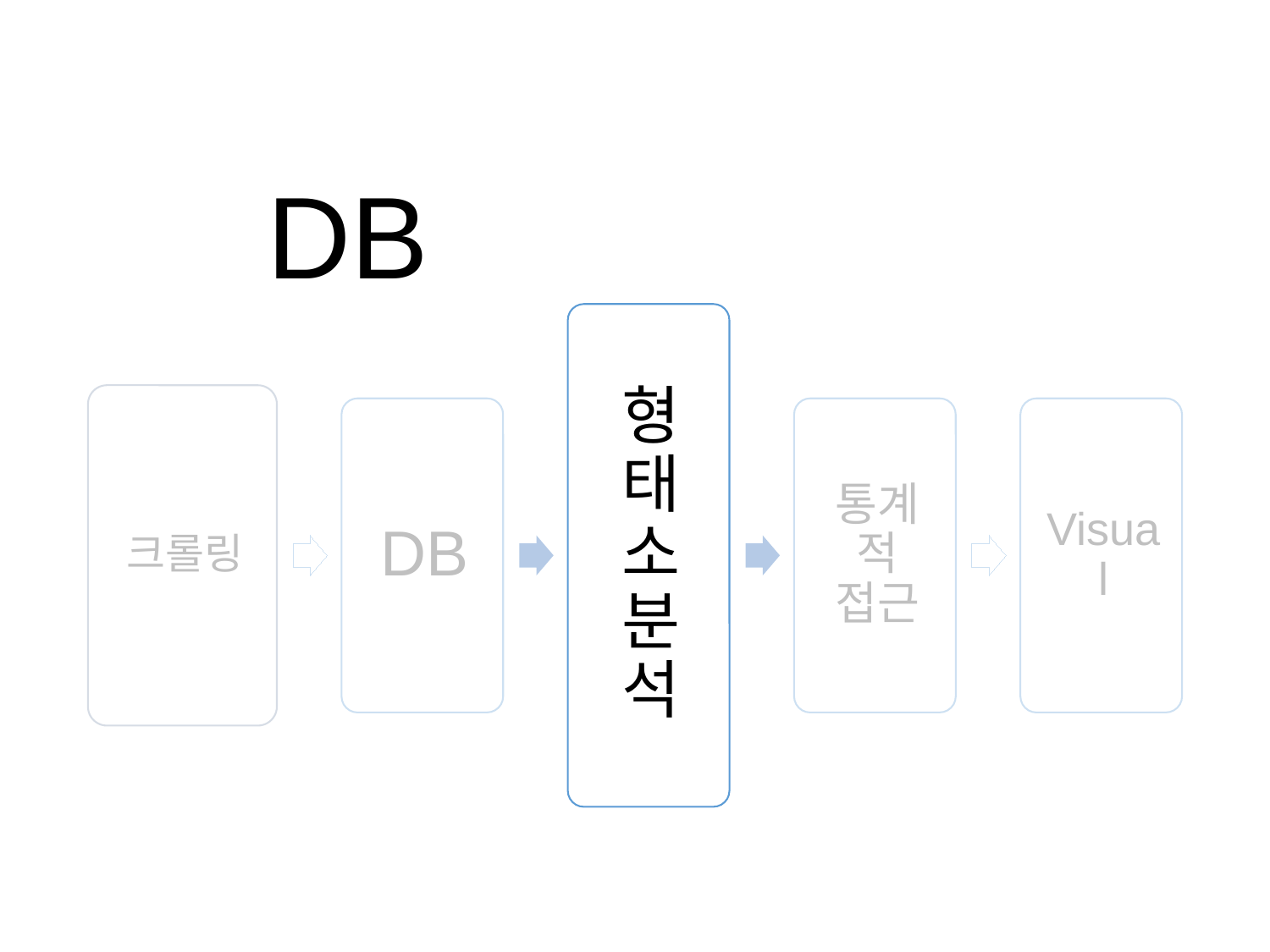

DB
크롤링

DB

형태소분석

통계적 접근

Visual